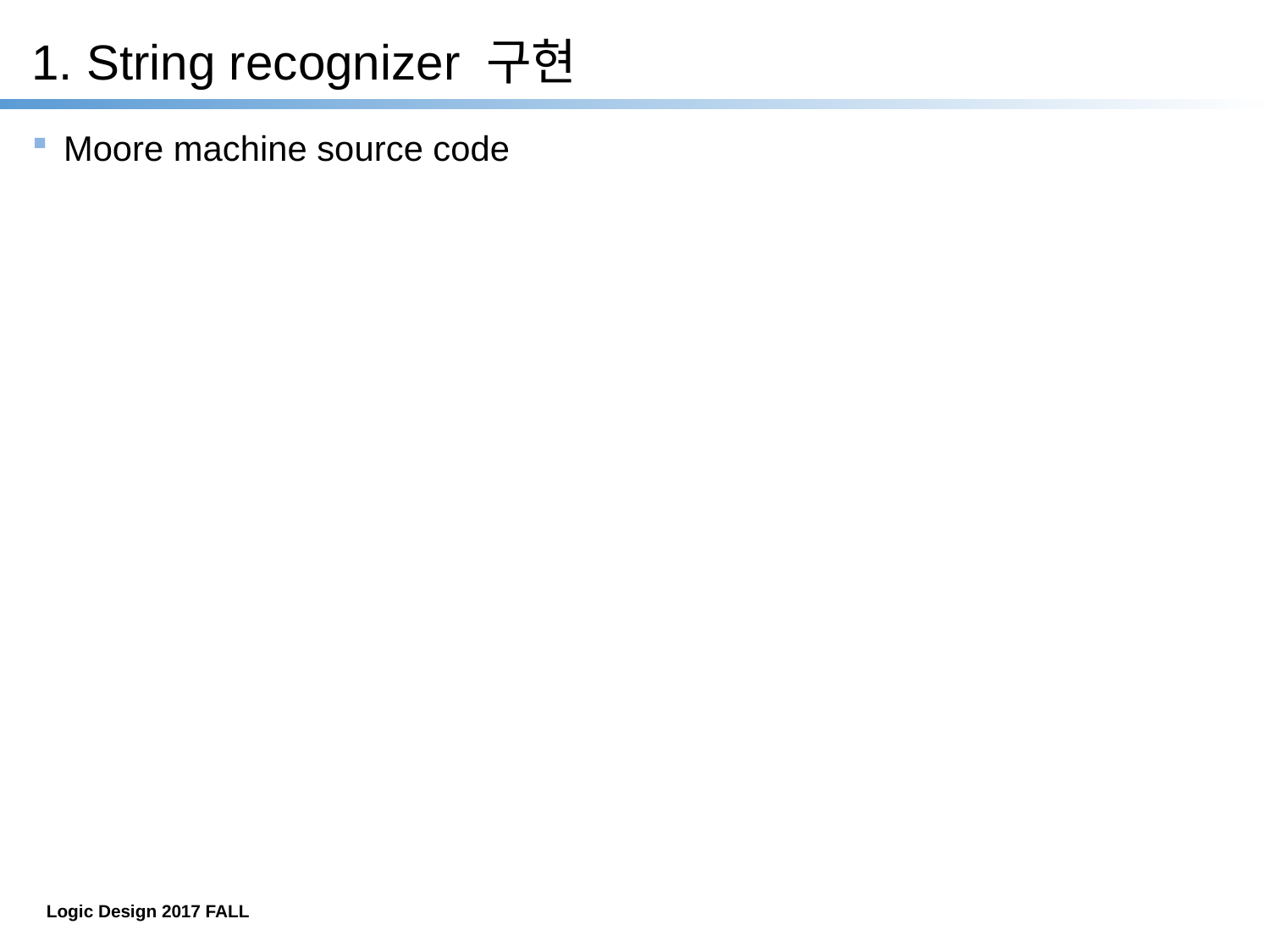

# 1. String recognizer 구현
Moore machine source code